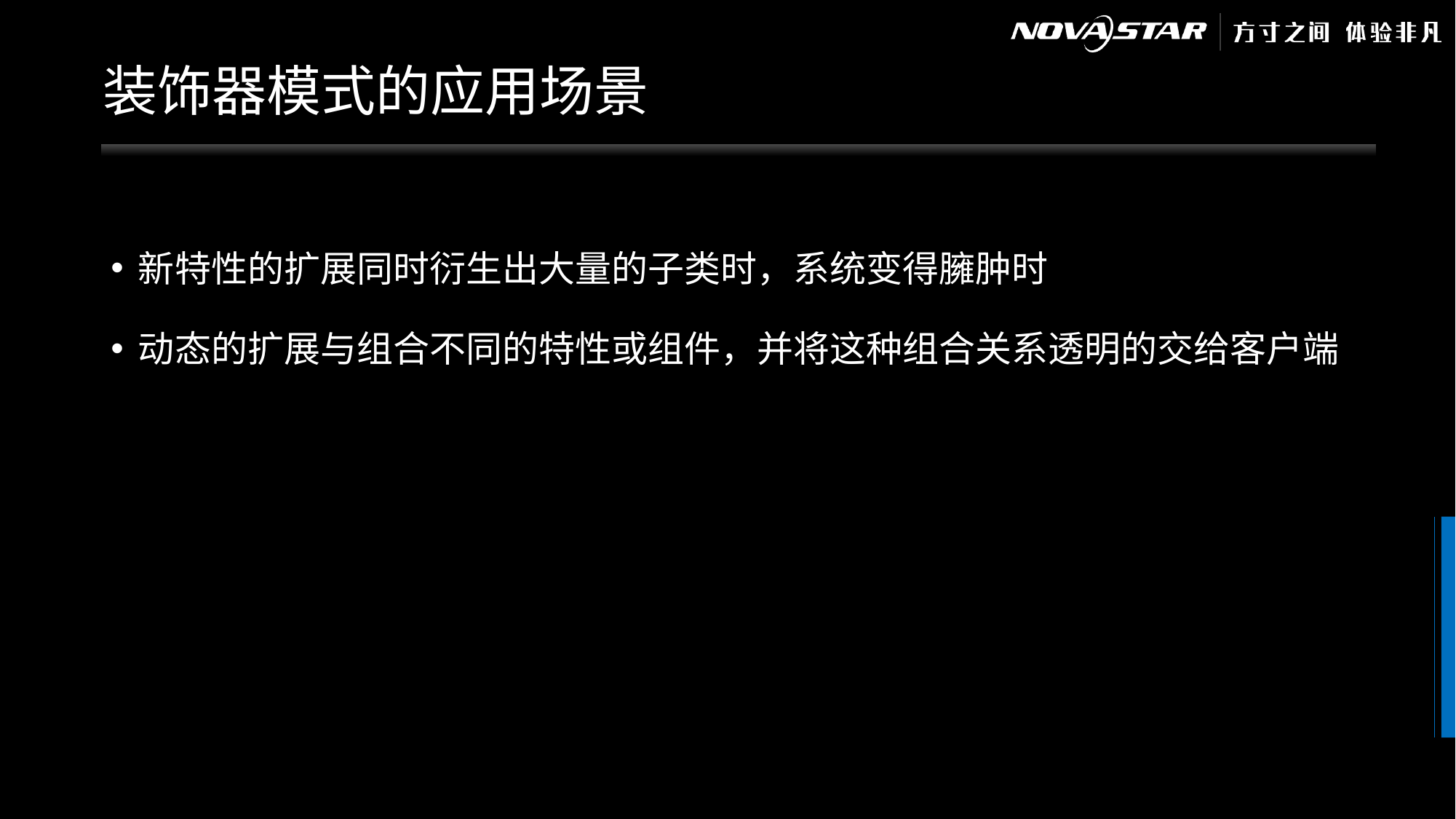

# 装饰器模式的应用场景

新特性的扩展同时衍生出大量的子类时，系统变得臃肿时
动态的扩展与组合不同的特性或组件，并将这种组合关系透明的交给客户端